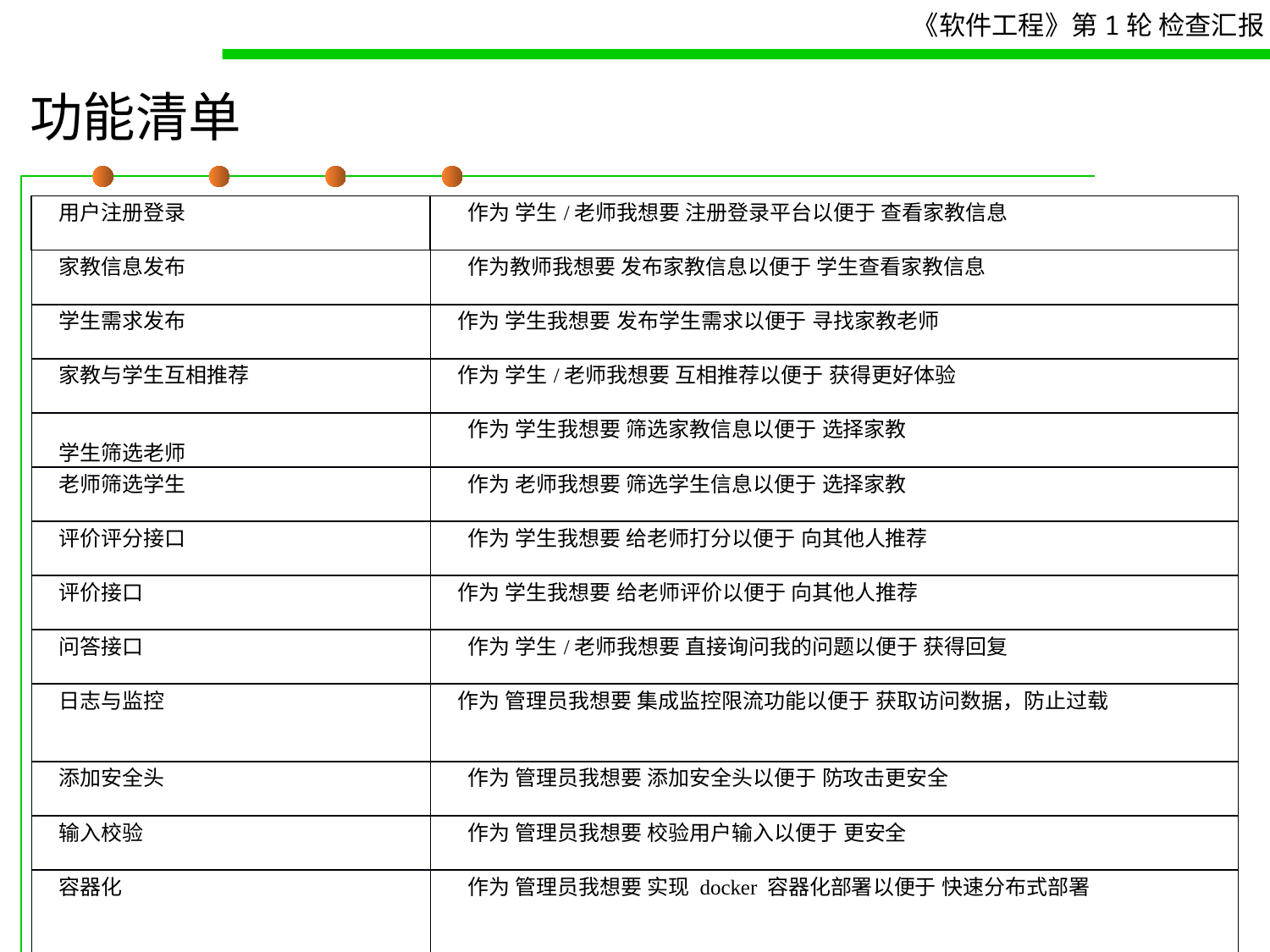

# 功能清单
| 用户注册登录 | 作为 学生/老师我想要 注册登录平台以便于 查看家教信息 |
| --- | --- |
| 家教信息发布 | 作为教师我想要 发布家教信息以便于 学生查看家教信息 |
| 学生需求发布 | 作为 学生我想要 发布学生需求以便于 寻找家教老师 |
| 家教与学生互相推荐 | 作为 学生/老师我想要 互相推荐以便于 获得更好体验 |
| 学生筛选老师 | 作为 学生我想要 筛选家教信息以便于 选择家教 |
| 老师筛选学生 | 作为 老师我想要 筛选学生信息以便于 选择家教 |
| 评价评分接口 | 作为 学生我想要 给老师打分以便于 向其他人推荐 |
| 评价接口 | 作为 学生我想要 给老师评价以便于 向其他人推荐 |
| 问答接口 | 作为 学生/老师我想要 直接询问我的问题以便于 获得回复 |
| 日志与监控 | 作为 管理员我想要 集成监控限流功能以便于 获取访问数据，防止过载 |
| 添加安全头 | 作为 管理员我想要 添加安全头以便于 防攻击更安全 |
| 输入校验 | 作为 管理员我想要 校验用户输入以便于 更安全 |
| 容器化 | 作为 管理员我想要 实现 docker 容器化部署以便于 快速分布式部署 |